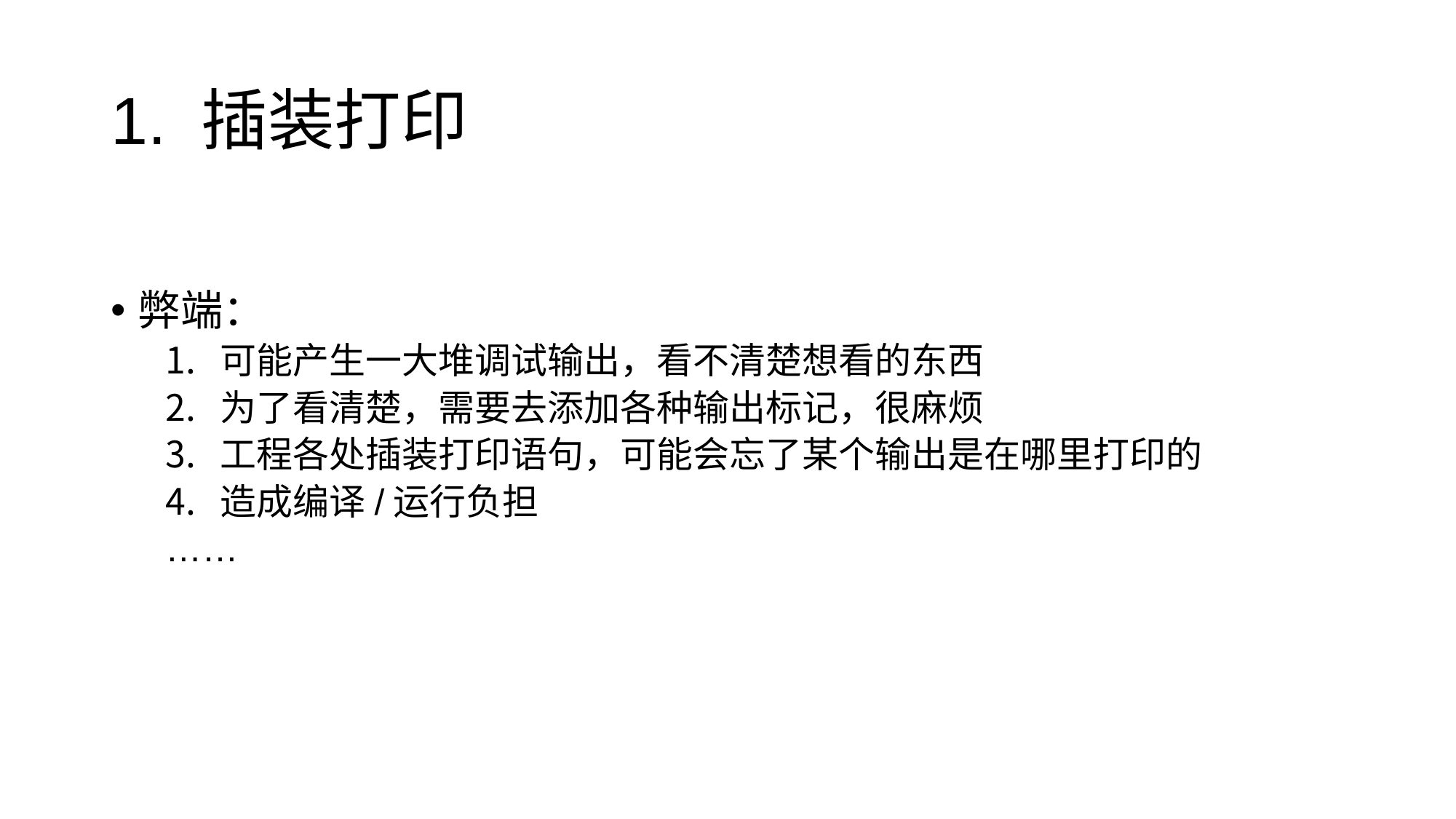

# 1. 插装打印
弊端：
可能产生一大堆调试输出，看不清楚想看的东西
为了看清楚，需要去添加各种输出标记，很麻烦
工程各处插装打印语句，可能会忘了某个输出是在哪里打印的
造成编译/运行负担
……